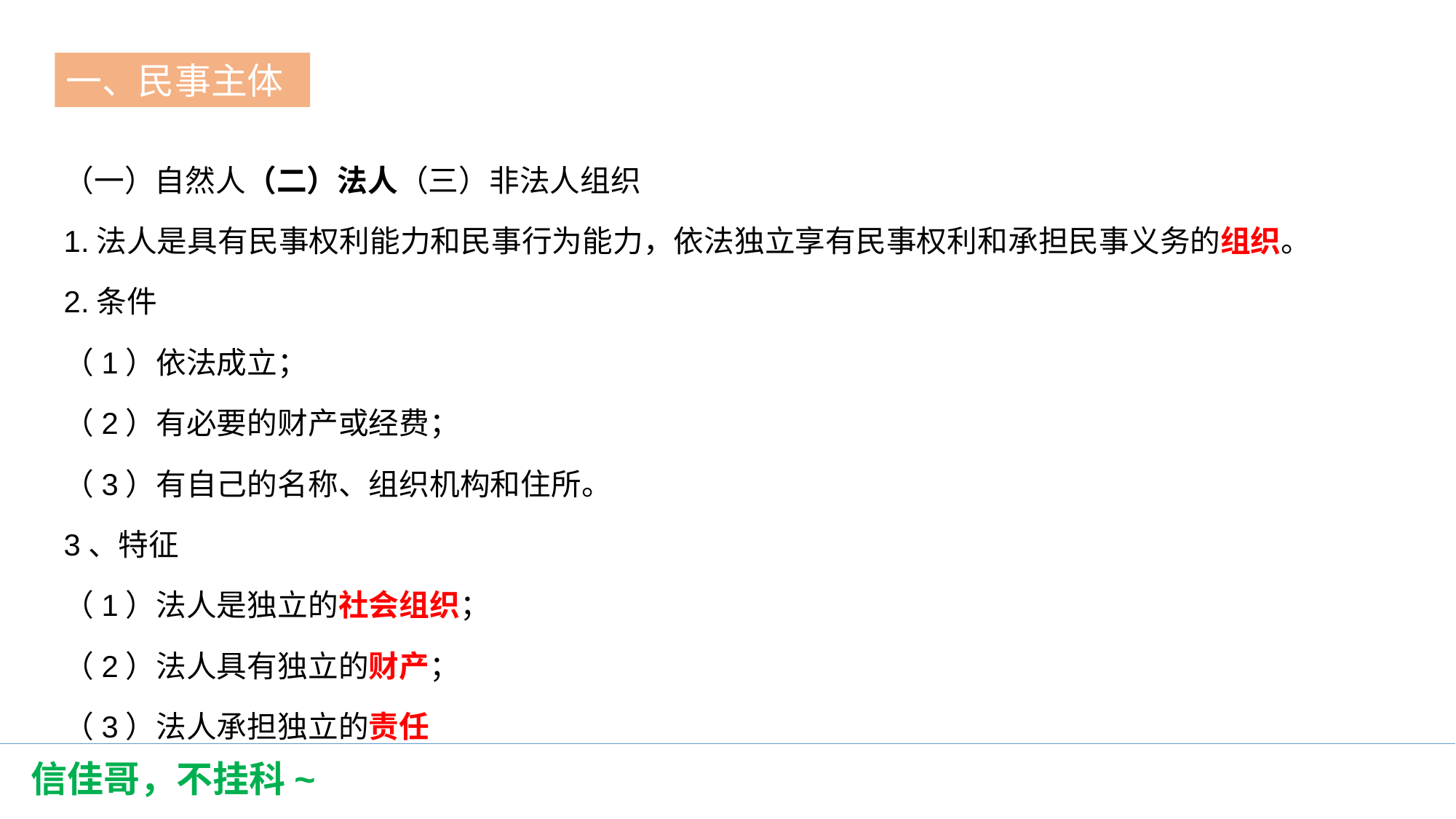

一、民事主体
第一节
（一）自然人（二）法人（三）非法人组织
1.法人是具有民事权利能力和民事行为能力，依法独立享有民事权利和承担民事义务的组织。
2.条件
（1）依法成立；
（2）有必要的财产或经费；
（3）有自己的名称、组织机构和住所。
3、特征
（1）法人是独立的社会组织；
（2）法人具有独立的财产；
（3）法人承担独立的责任